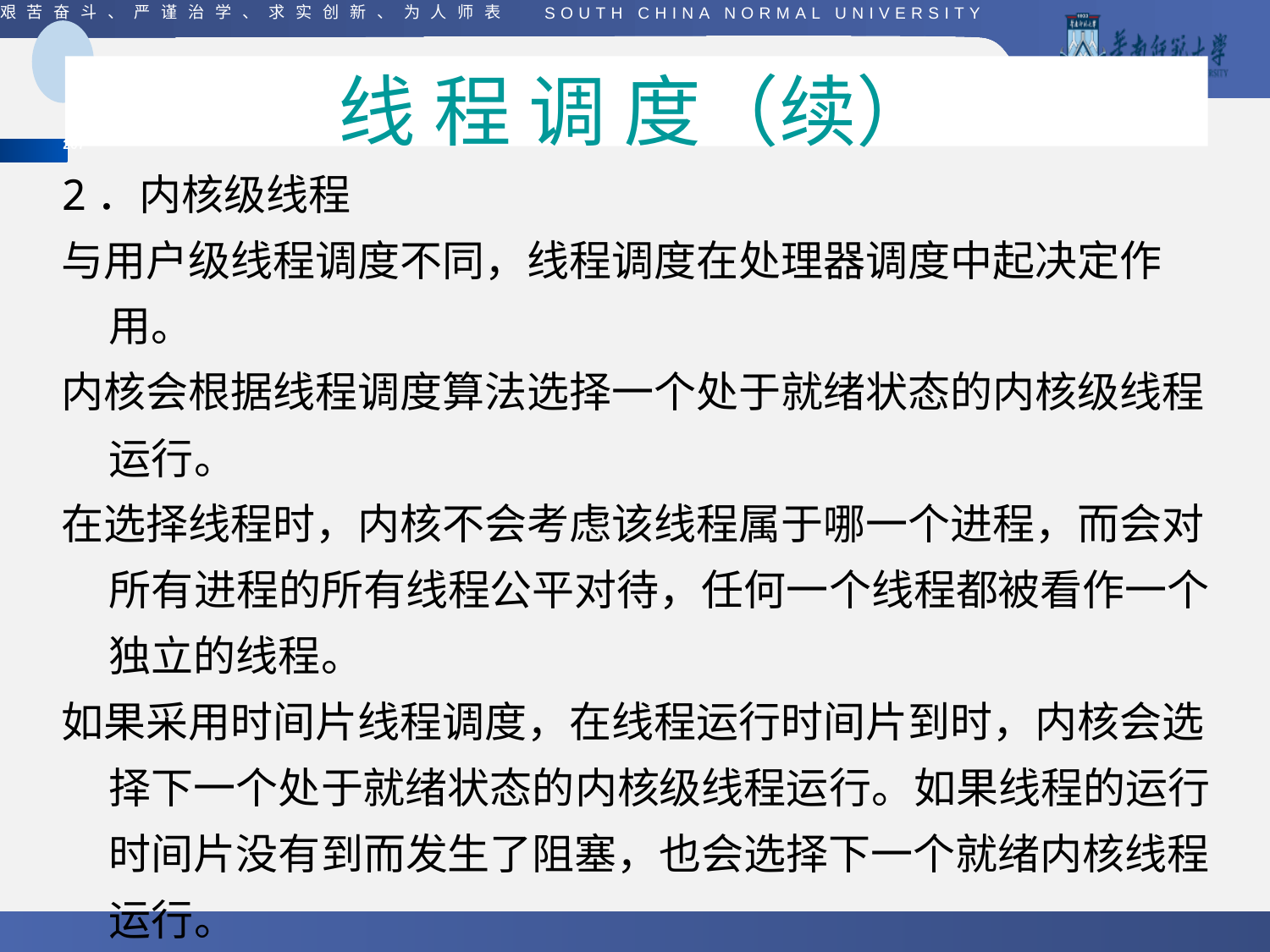

线 程 调 度（续）
2．内核级线程
与用户级线程调度不同，线程调度在处理器调度中起决定作用。
内核会根据线程调度算法选择一个处于就绪状态的内核级线程运行。
在选择线程时，内核不会考虑该线程属于哪一个进程，而会对所有进程的所有线程公平对待，任何一个线程都被看作一个独立的线程。
如果采用时间片线程调度，在线程运行时间片到时，内核会选择下一个处于就绪状态的内核级线程运行。如果线程的运行时间片没有到而发生了阻塞，也会选择下一个就绪内核线程运行。

207